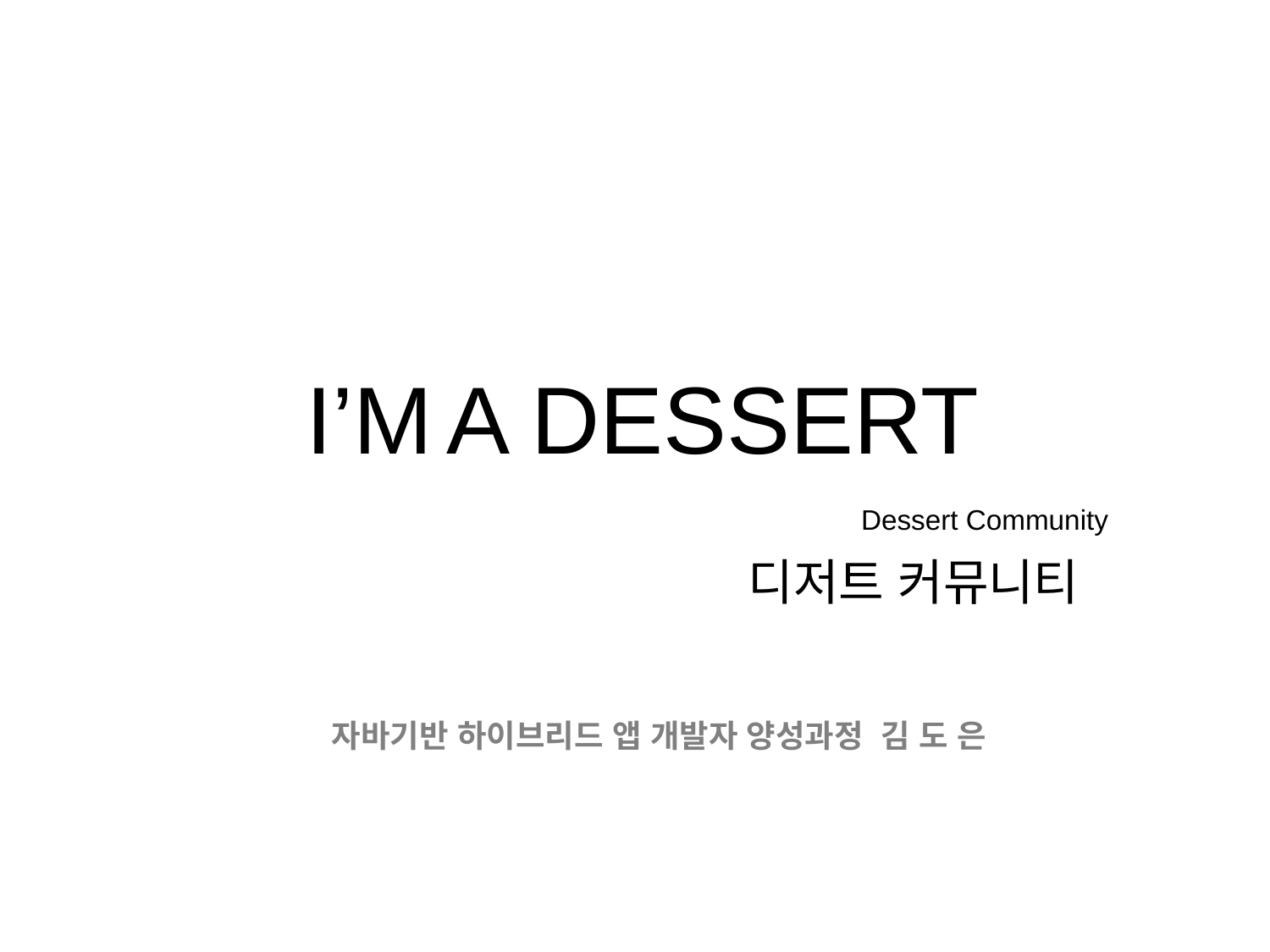

I’M A DESSERT
Dessert Community
디저트 커뮤니티
자바기반 하이브리드 앱 개발자 양성과정  김 도 은